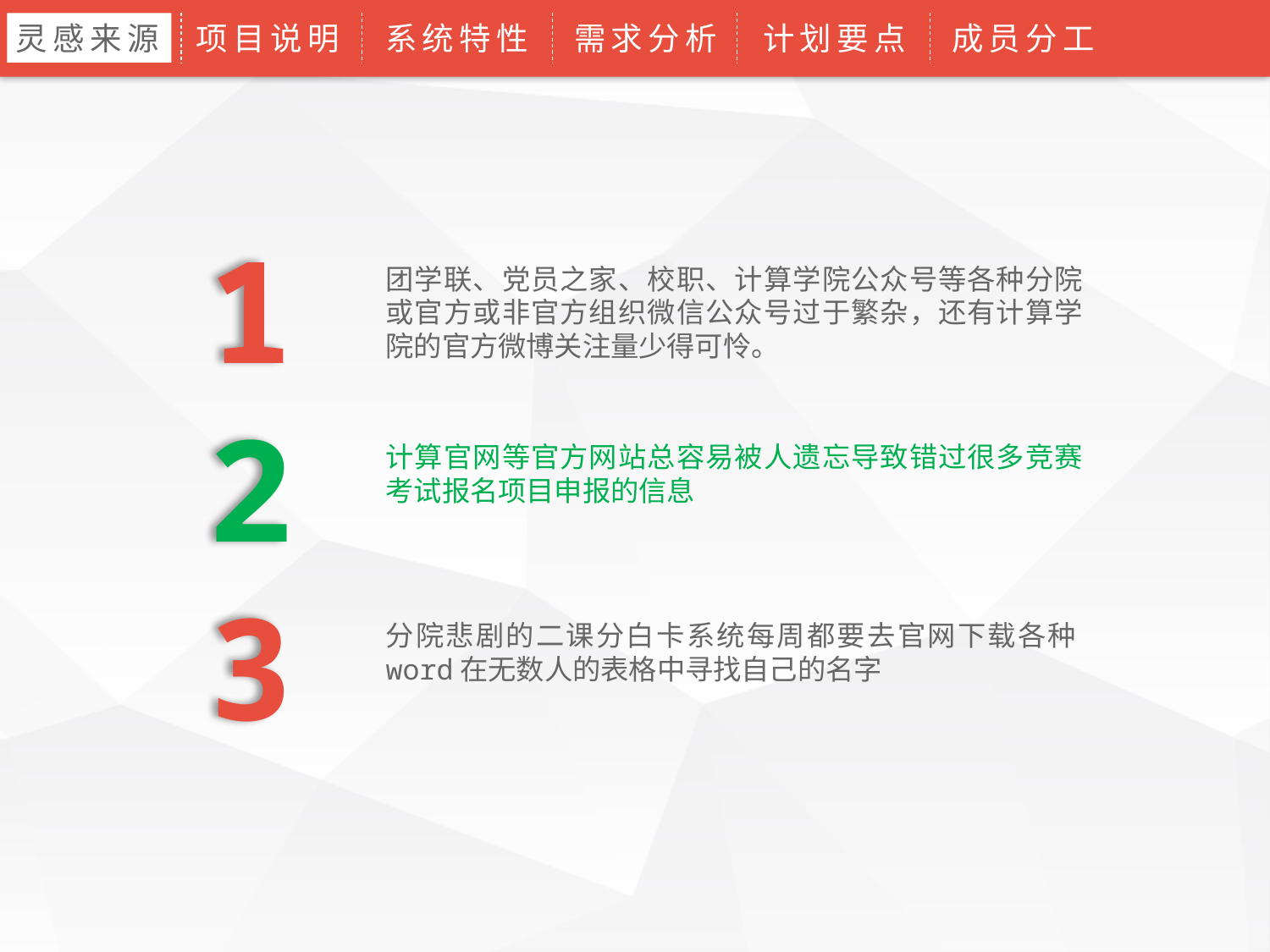

灵感来源
项目说明
系统特性
需求分析
计划要点
成员分工

1
团学联、党员之家、校职、计算学院公众号等各种分院或官方或非官方组织微信公众号过于繁杂，还有计算学院的官方微博关注量少得可怜。
2
计算官网等官方网站总容易被人遗忘导致错过很多竞赛考试报名项目申报的信息
3
分院悲剧的二课分白卡系统每周都要去官网下载各种word在无数人的表格中寻找自己的名字